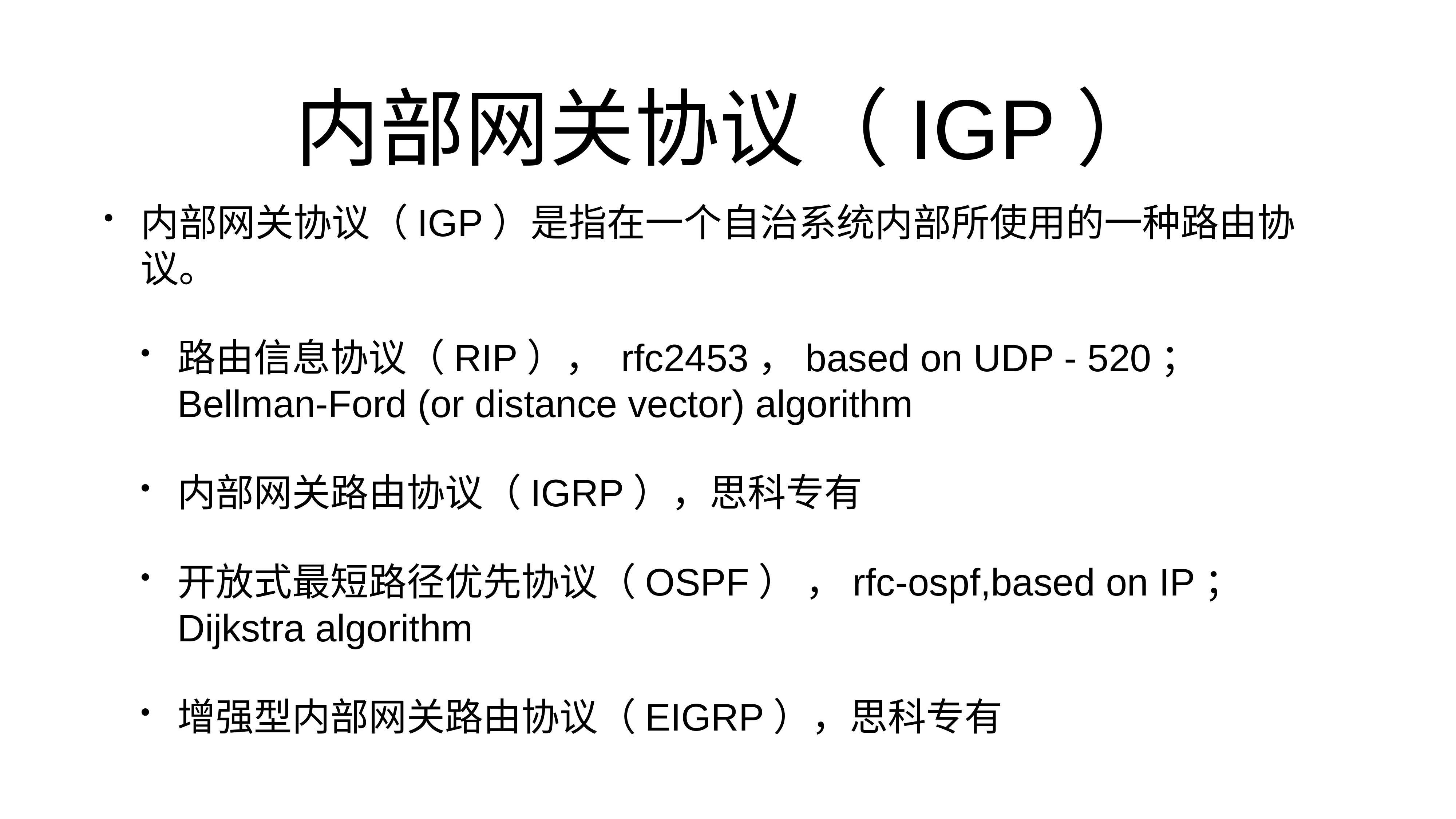

# 内部网关协议（IGP）
内部网关协议（IGP）是指在一个自治系统内部所使用的一种路由协议。
路由信息协议（RIP）， rfc2453，based on UDP - 520；Bellman-Ford (or distance vector) algorithm
内部网关路由协议（IGRP），思科专有
开放式最短路径优先协议（OSPF） ，rfc-ospf,based on IP；Dijkstra algorithm
增强型内部网关路由协议（EIGRP），思科专有